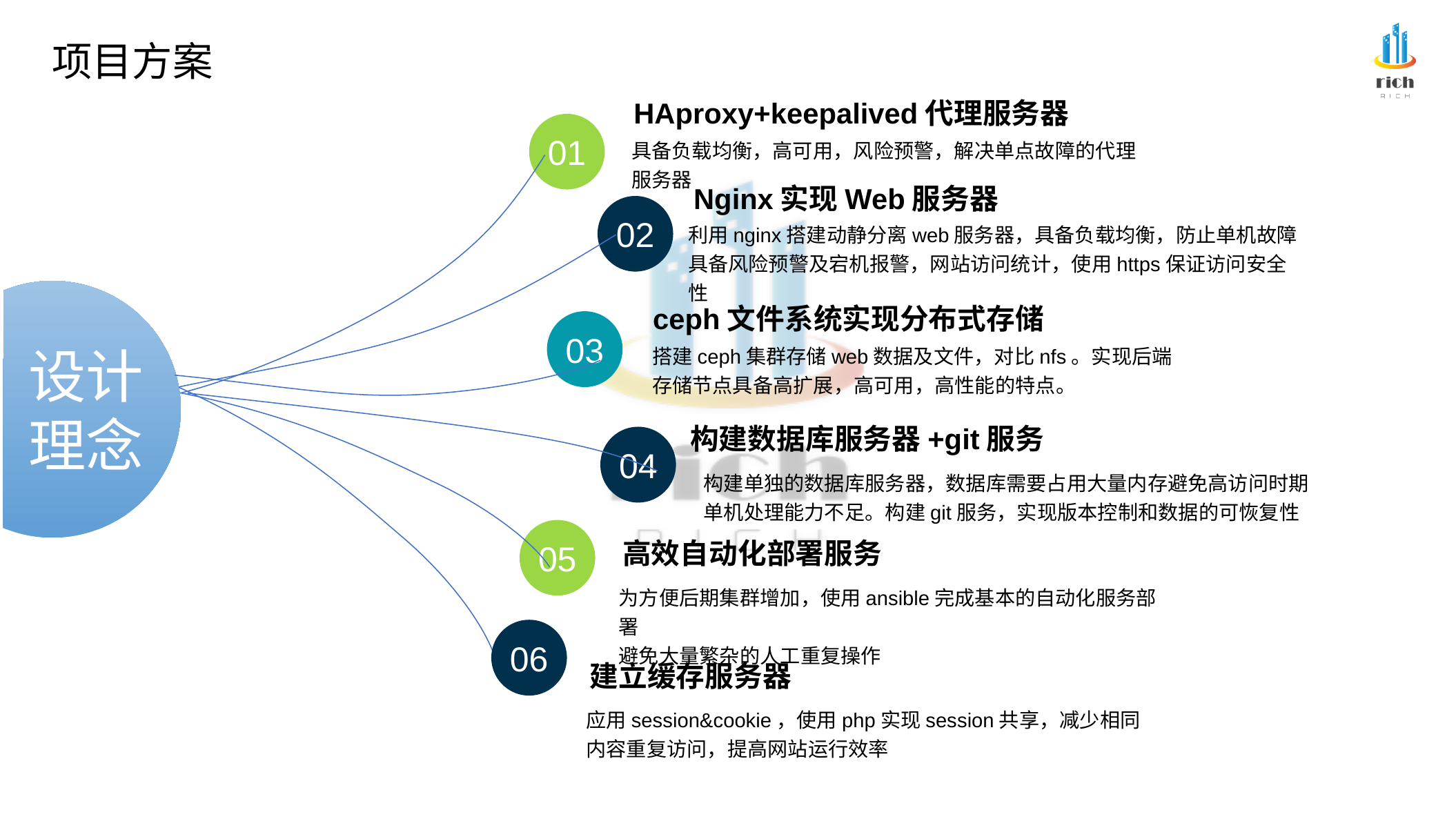

项目方案

HAproxy+keepalived代理服务器
01
具备负载均衡，高可用，风险预警，解决单点故障的代理服务器

Nginx实现Web服务器
02
利用nginx搭建动静分离web服务器，具备负载均衡，防止单机故障具备风险预警及宕机报警，网站访问统计，使用https保证访问安全性
设计
理念
ceph文件系统实现分布式存储
03
搭建ceph集群存储web数据及文件，对比nfs。实现后端存储节点具备高扩展，高可用，高性能的特点。
构建数据库服务器+git服务
04
构建单独的数据库服务器，数据库需要占用大量内存避免高访问时期单机处理能力不足。构建git服务，实现版本控制和数据的可恢复性
05
高效自动化部署服务
为方便后期集群增加，使用ansible完成基本的自动化服务部署
避免大量繁杂的人工重复操作
06
建立缓存服务器
应用session&cookie，使用php实现session共享，减少相同内容重复访问，提高网站运行效率